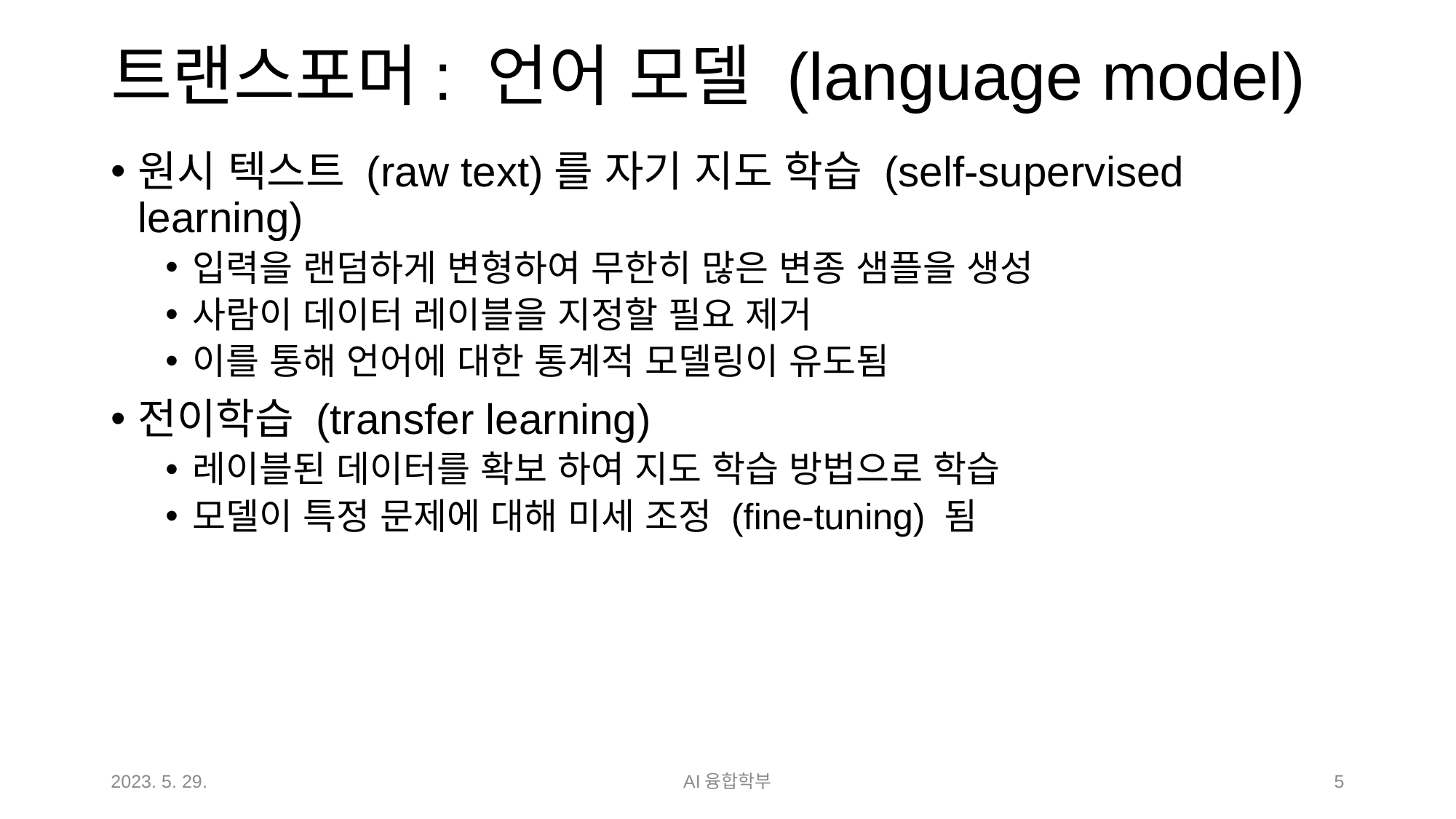

# 트랜스포머: 언어 모델 (language model)
원시 텍스트 (raw text)를 자기 지도 학습 (self-supervised learning)
입력을 랜덤하게 변형하여 무한히 많은 변종 샘플을 생성
사람이 데이터 레이블을 지정할 필요 제거
이를 통해 언어에 대한 통계적 모델링이 유도됨
전이학습 (transfer learning)
레이블된 데이터를 확보 하여 지도 학습 방법으로 학습
모델이 특정 문제에 대해 미세 조정 (fine-tuning) 됨

2023. 5. 29.
AI융합학부
5